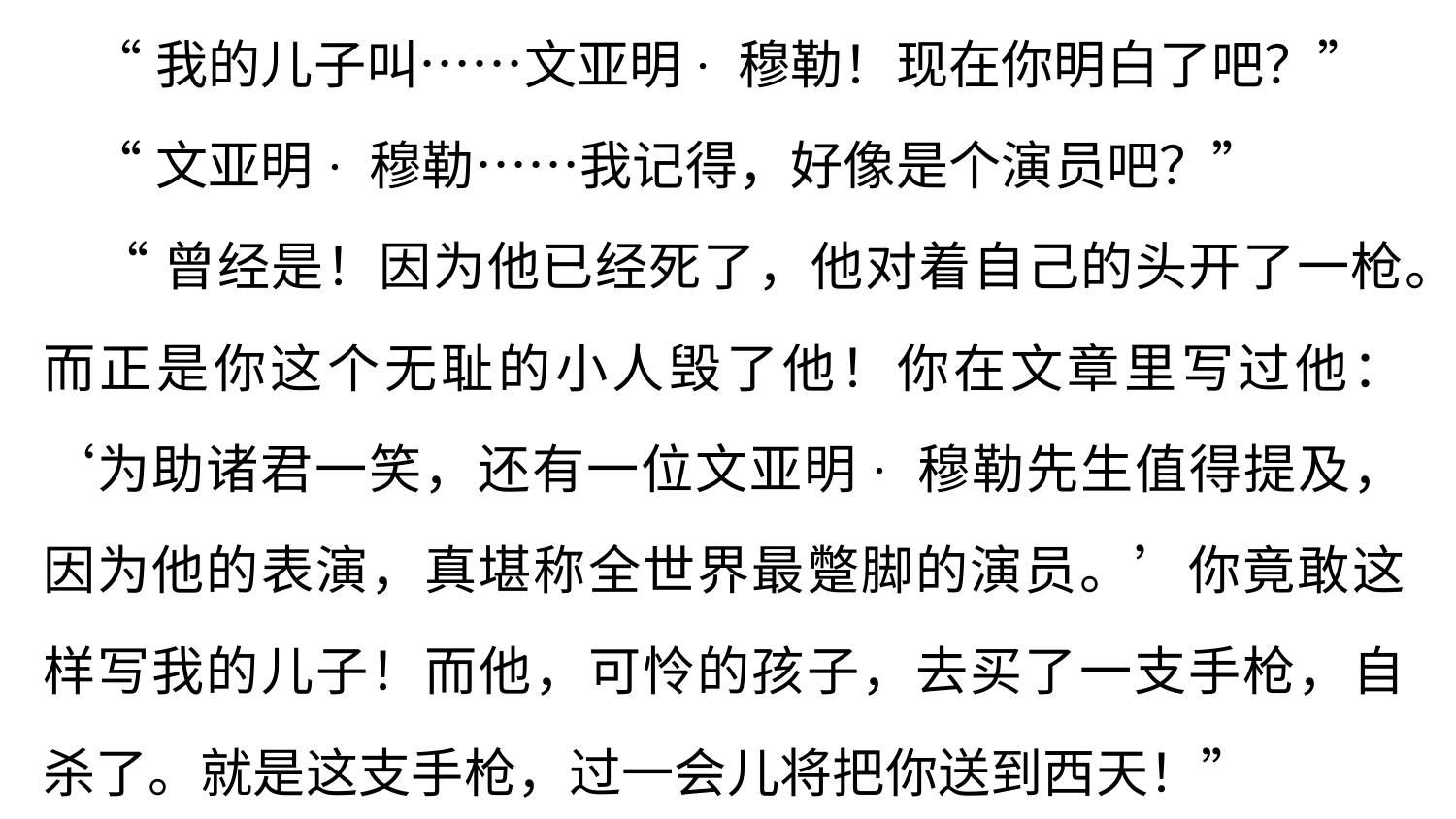

“我的儿子叫……文亚明· 穆勒！现在你明白了吧？”
    “文亚明· 穆勒……我记得，好像是个演员吧？”
    “曾经是！因为他已经死了，他对着自己的头开了一枪。而正是你这个无耻的小人毁了他！你在文章里写过他：‘为助诸君一笑，还有一位文亚明· 穆勒先生值得提及，因为他的表演，真堪称全世界最蹩脚的演员。’你竟敢这样写我的儿子！而他，可怜的孩子，去买了一支手枪，自杀了。就是这支手枪，过一会儿将把你送到西天！”